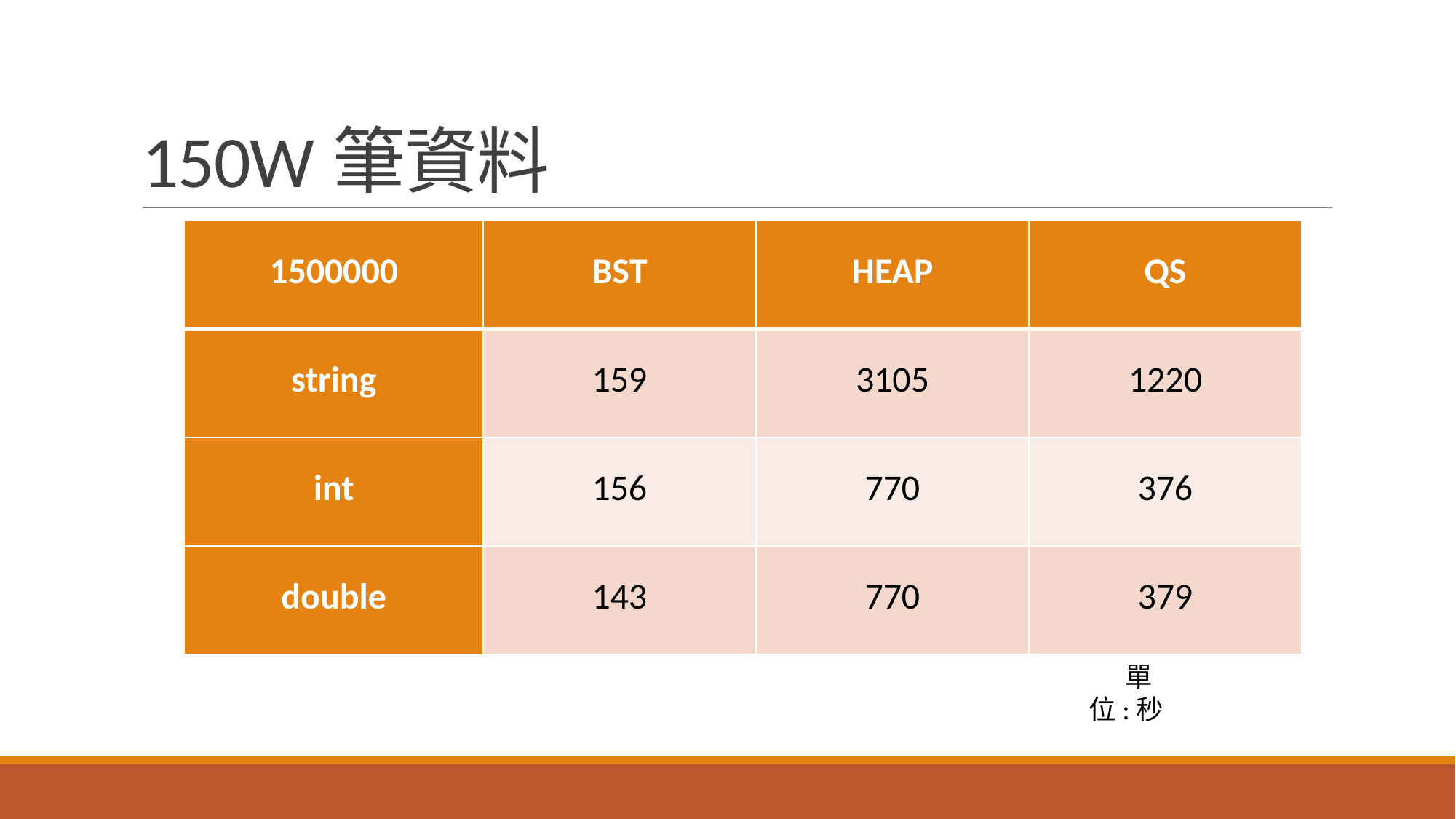

# 150W筆資料
| 1500000 | BST | HEAP | QS |
| --- | --- | --- | --- |
| string | 159 | 3105 | 1220 |
| int | 156 | 770 | 376 |
| double | 143 | 770 | 379 |
單位:秒